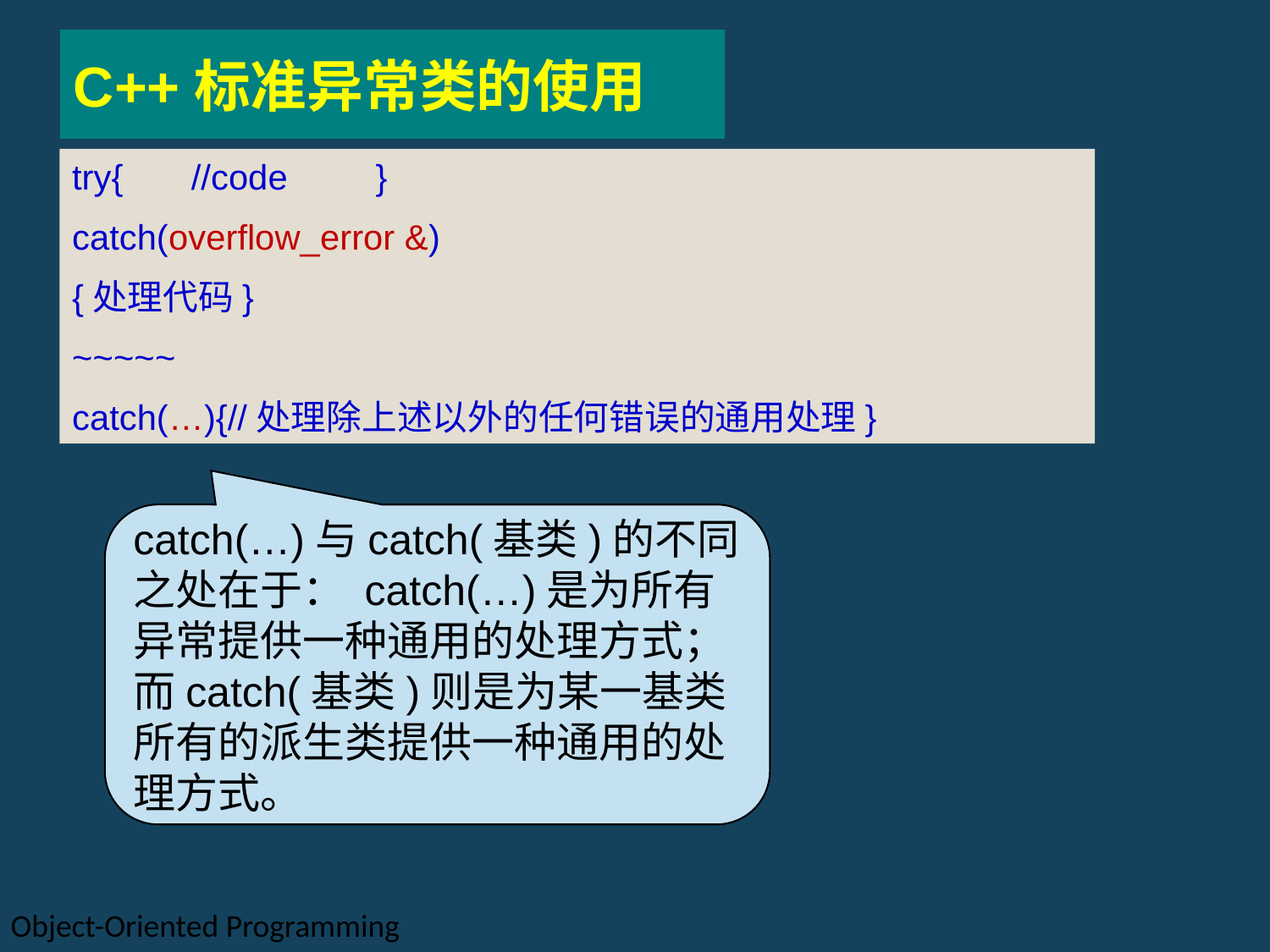

C++标准异常类的使用
try{       //code         }
catch(overflow_error &)
{处理代码}
~~~~~
catch(…){//处理除上述以外的任何错误的通用处理}
catch(…)与catch(基类)的不同之处在于： catch(…)是为所有异常提供一种通用的处理方式；而catch(基类)则是为某一基类所有的派生类提供一种通用的处理方式。
Object-Oriented Programming